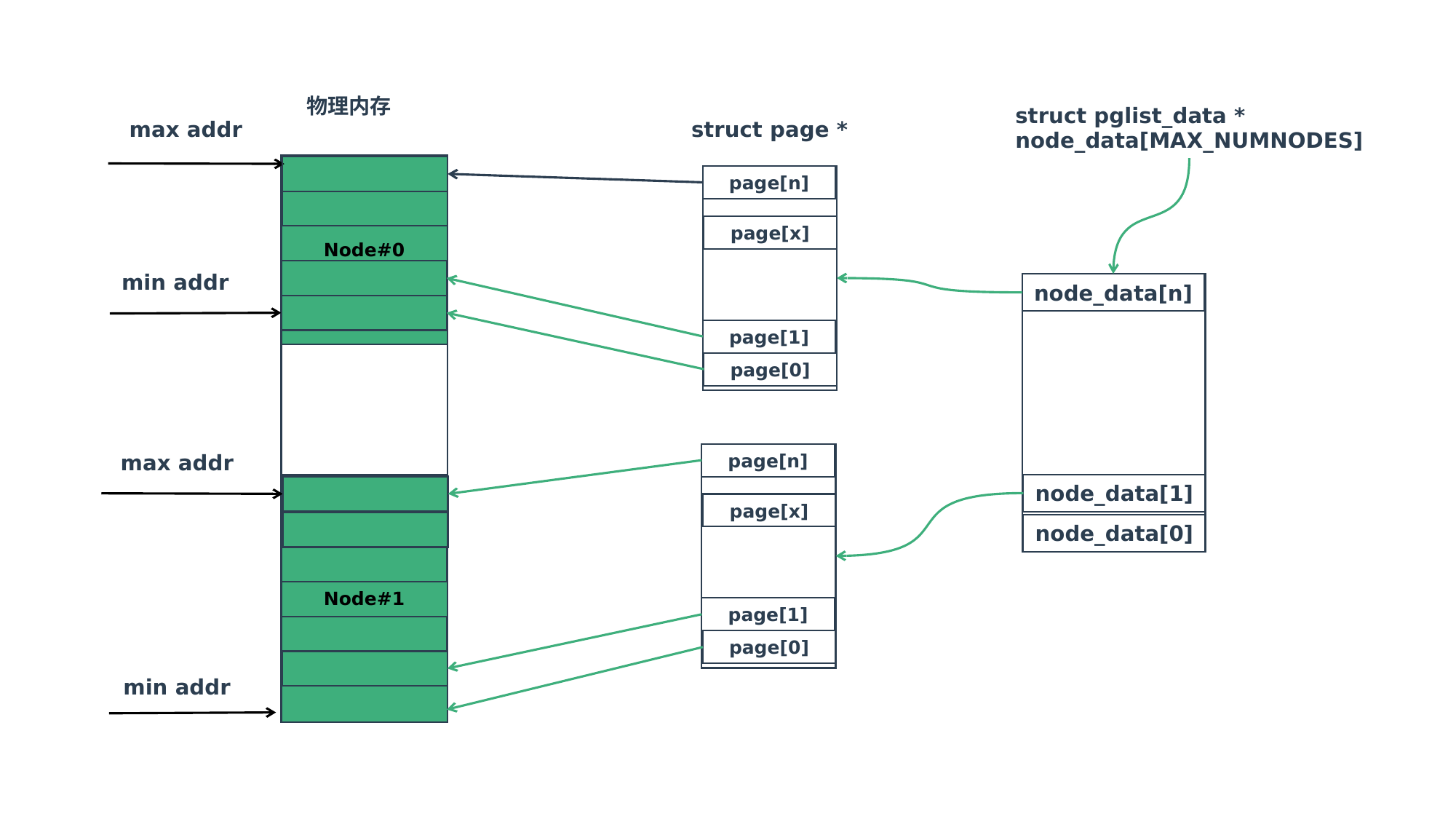

物理内存
struct pglist_data *
node_data[MAX_NUMNODES]
max addr
struct page *
Node#0

page[n]

page[x]

min addr

node_data[n]

page[1]

page[0]
max addr

page[n]
Node#1
node_data[1]

page[x]

node_data[0]

page[1]

page[0]

min addr